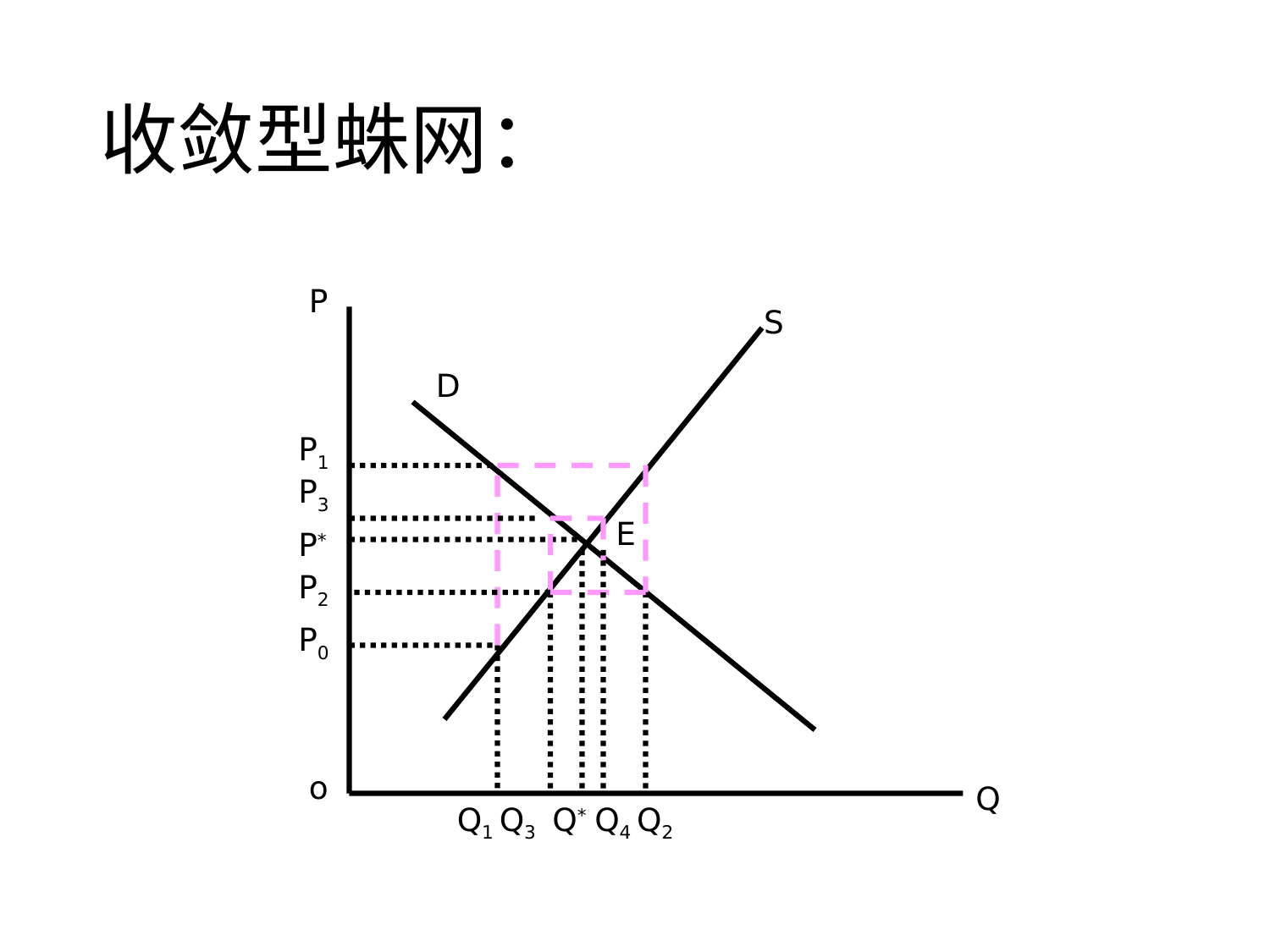

# 收敛型蛛网：

P
S

D

P1
P3

E
P*

P2

P0

o
Q

Q1
Q3
Q*
Q4
Q2